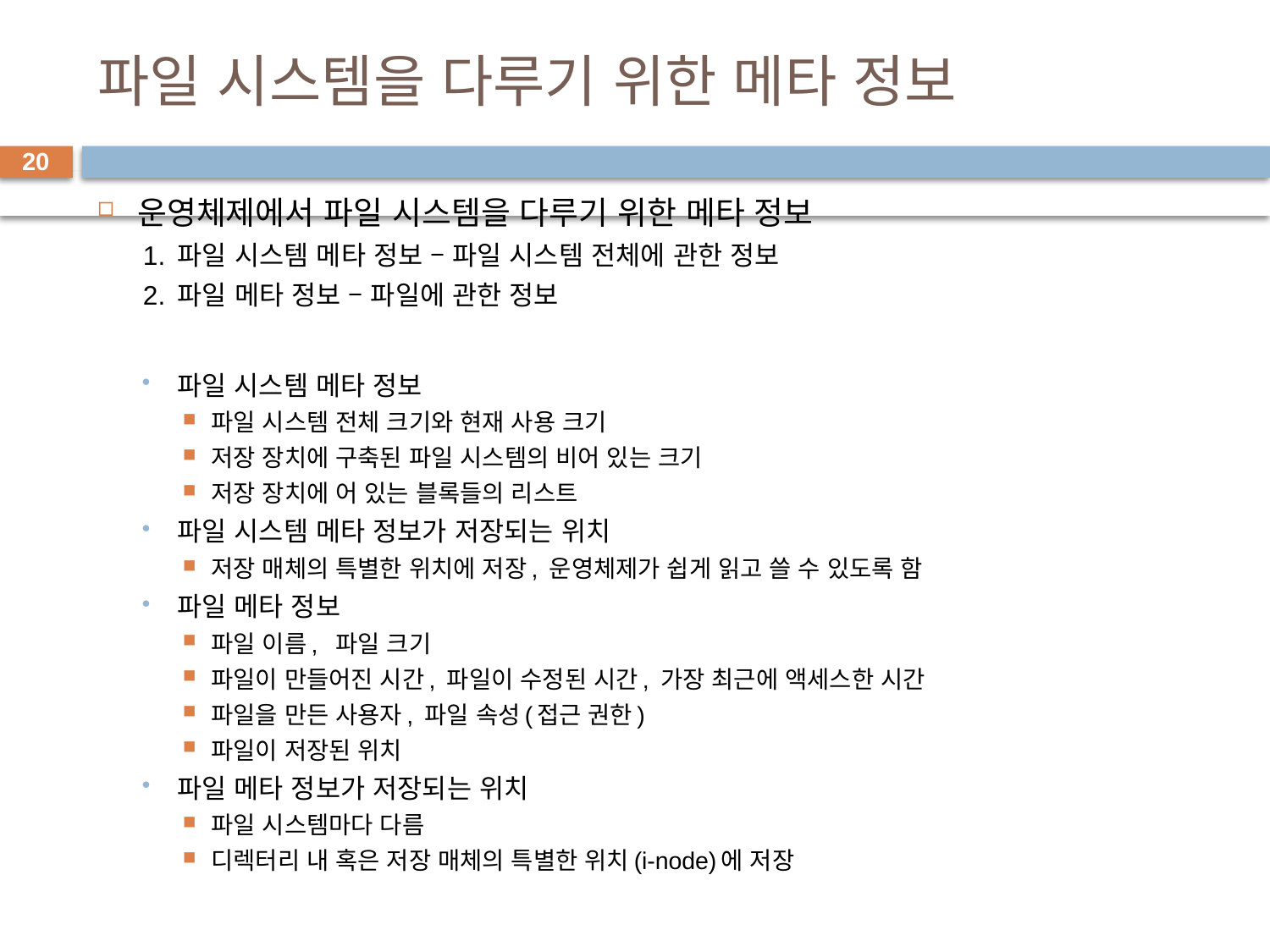

# 파일 시스템을 다루기 위한 메타 정보
20
운영체제에서 파일 시스템을 다루기 위한 메타 정보
1. 파일 시스템 메타 정보 – 파일 시스템 전체에 관한 정보
2. 파일 메타 정보 – 파일에 관한 정보

파일 시스템 메타 정보
파일 시스템 전체 크기와 현재 사용 크기
저장 장치에 구축된 파일 시스템의 비어 있는 크기
저장 장치에 어 있는 블록들의 리스트
파일 시스템 메타 정보가 저장되는 위치
저장 매체의 특별한 위치에 저장, 운영체제가 쉽게 읽고 쓸 수 있도록 함
파일 메타 정보
파일 이름,  파일 크기
파일이 만들어진 시간, 파일이 수정된 시간, 가장 최근에 액세스한 시간
파일을 만든 사용자, 파일 속성(접근 권한)
파일이 저장된 위치
파일 메타 정보가 저장되는 위치
파일 시스템마다 다름
디렉터리 내 혹은 저장 매체의 특별한 위치(i-node)에 저장